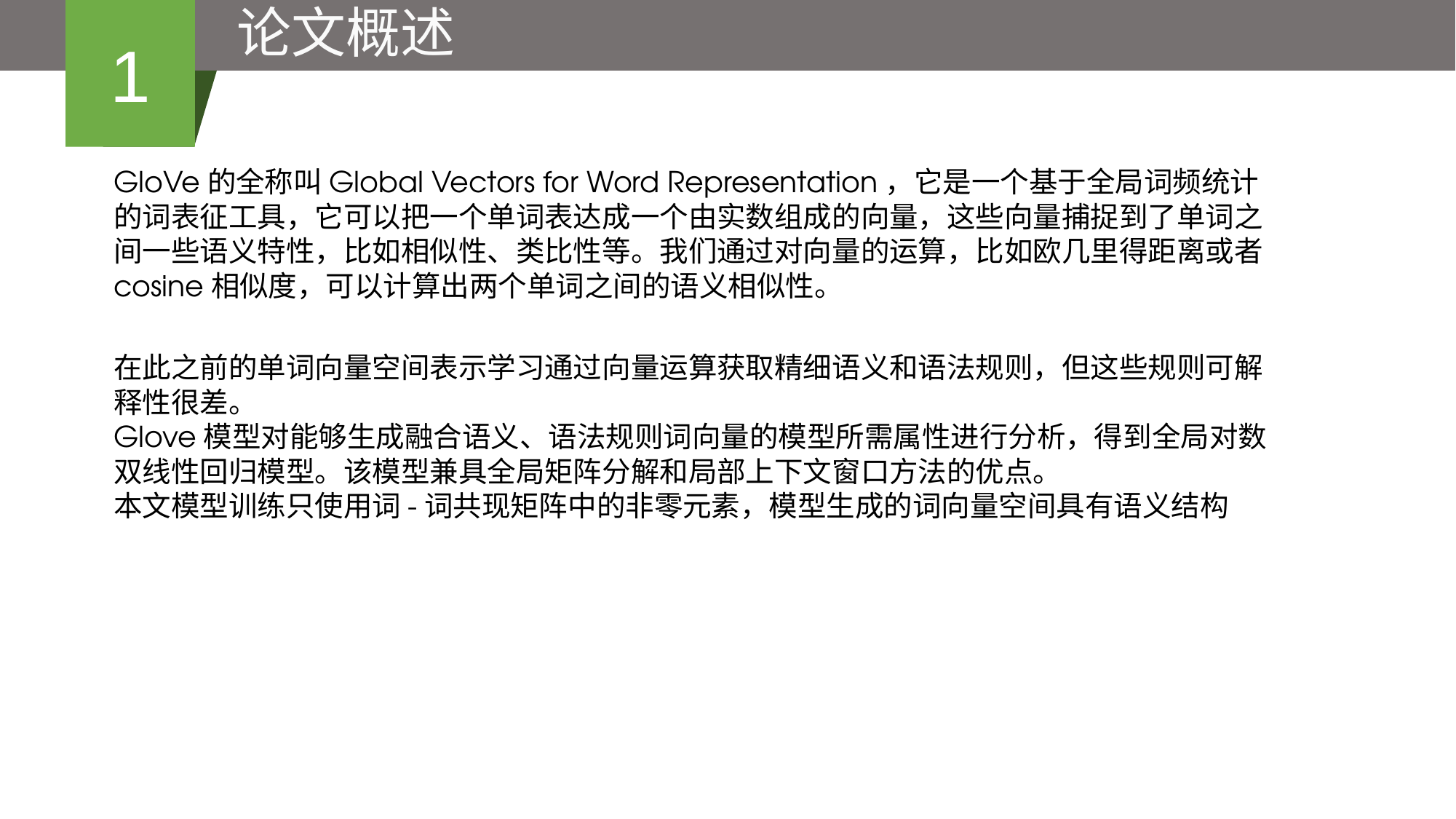

论文概述
1

GloVe的全称叫Global Vectors for Word Representation，它是一个基于全局词频统计的词表征工具，它可以把一个单词表达成一个由实数组成的向量，这些向量捕捉到了单词之间一些语义特性，比如相似性、类比性等。我们通过对向量的运算，比如欧几里得距离或者cosine相似度，可以计算出两个单词之间的语义相似性。

输入文字
在此之前的单词向量空间表示学习通过向量运算获取精细语义和语法规则，但这些规则可解释性很差。
Glove模型对能够生成融合语义、语法规则词向量的模型所需属性进行分析，得到全局对数双线性回归模型。该模型兼具全局矩阵分解和局部上下文窗口方法的优点。
本文模型训练只使用词-词共现矩阵中的非零元素，模型生成的词向量空间具有语义结构